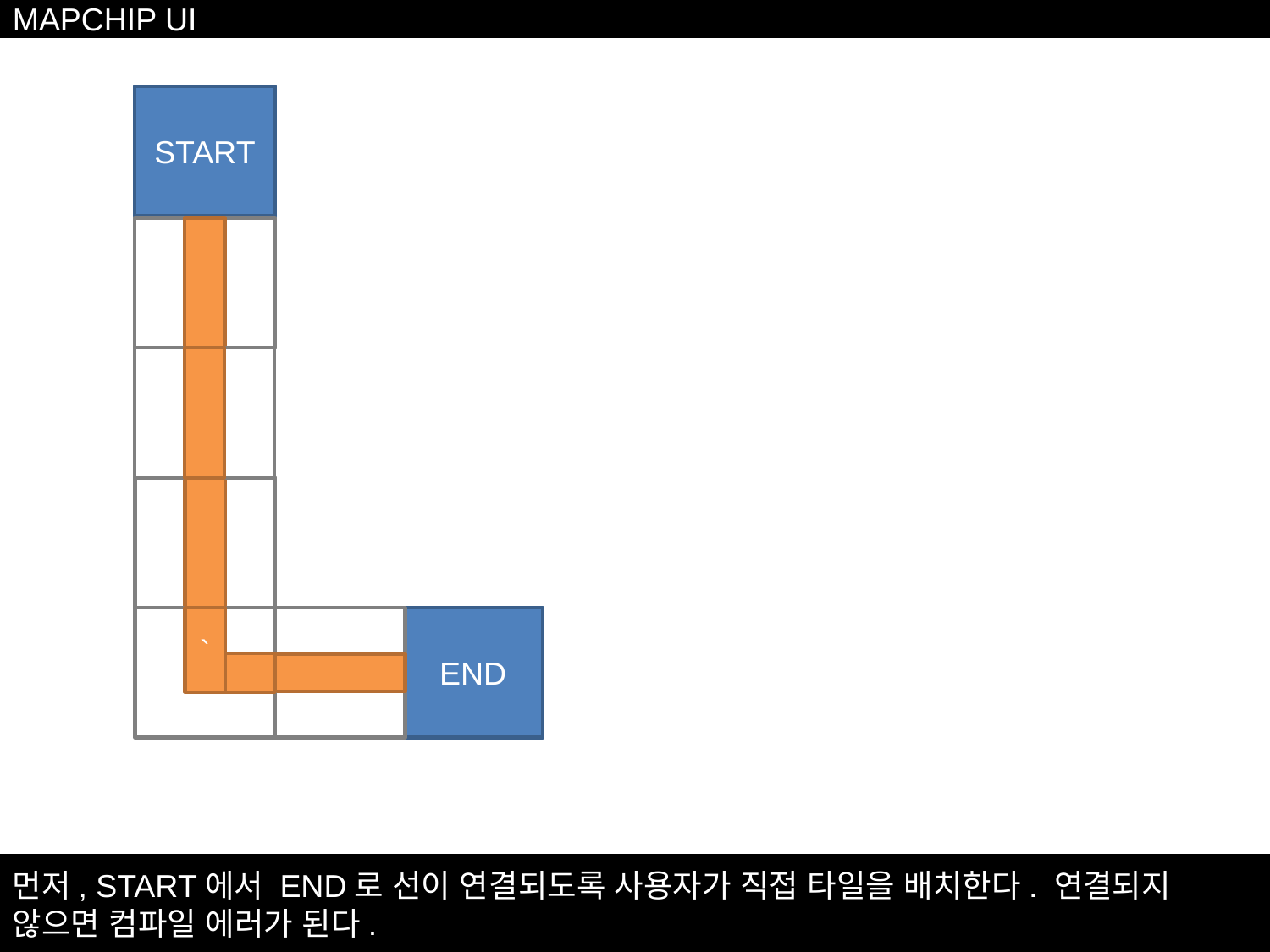

MAPCHIP UI
START

END

`

먼저, START에서 END로 선이 연결되도록 사용자가 직접 타일을 배치한다. 연결되지 않으면 컴파일 에러가 된다.